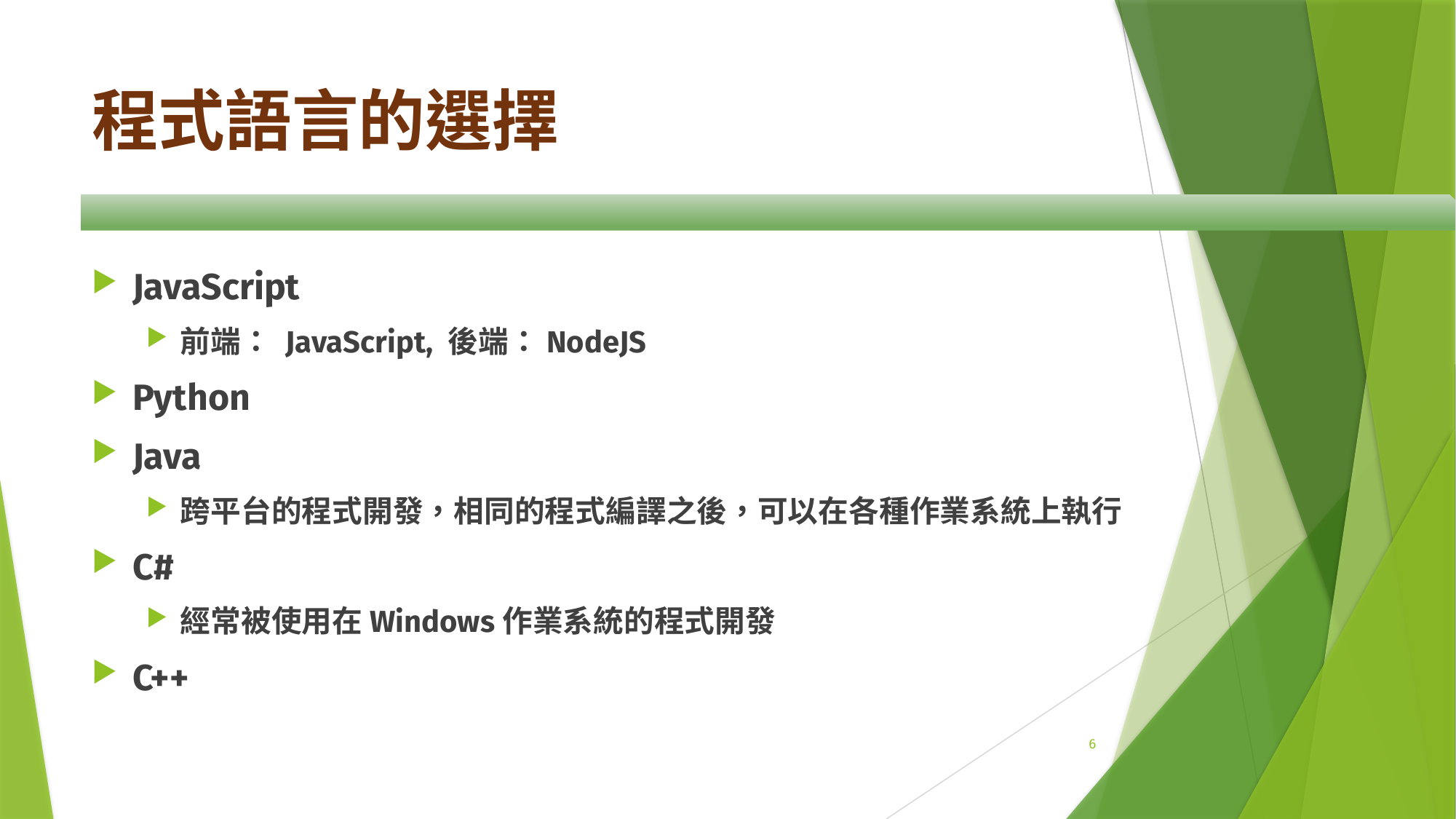

# 程式語言的選擇
JavaScript
前端： JavaScript, 後端：NodeJS
Python
Java
跨平台的程式開發，相同的程式編譯之後，可以在各種作業系統上執行
C#
經常被使用在Windows作業系統的程式開發
C++
6